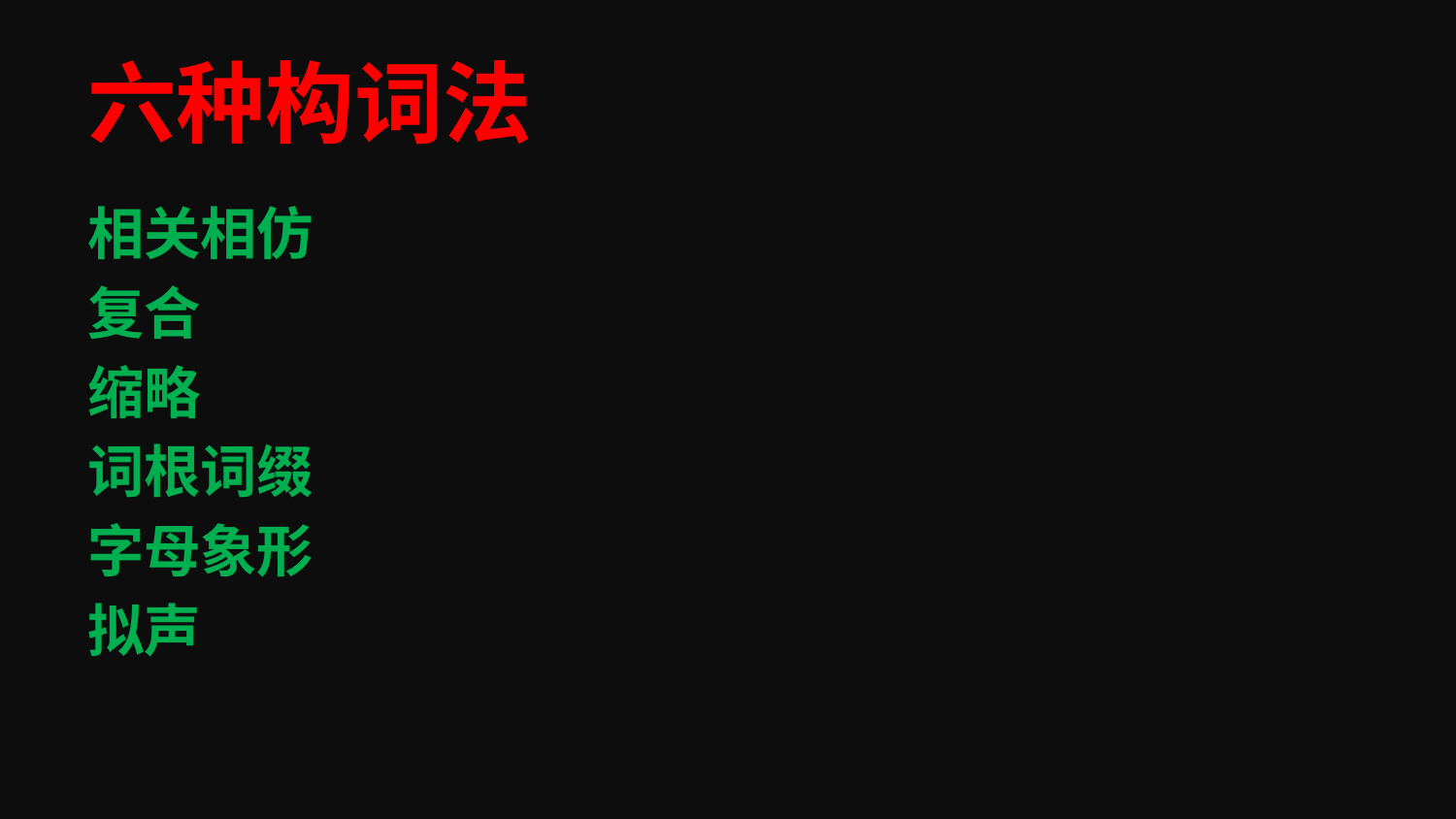

# 六种构词法
相关相仿
复合
缩略
词根词缀
字母象形
拟声